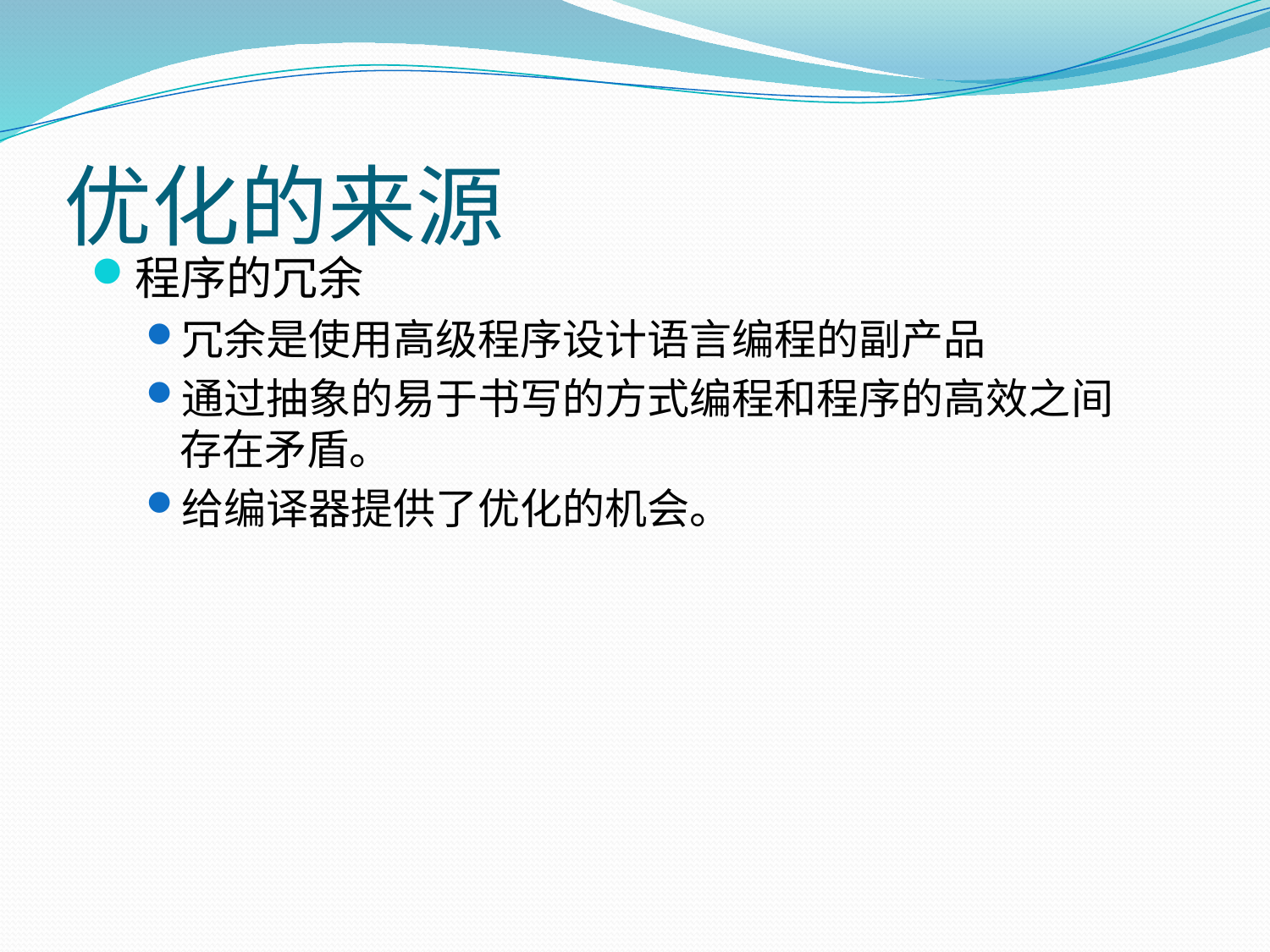

# 优化的来源
程序的冗余
冗余是使用高级程序设计语言编程的副产品
通过抽象的易于书写的方式编程和程序的高效之间存在矛盾。
给编译器提供了优化的机会。